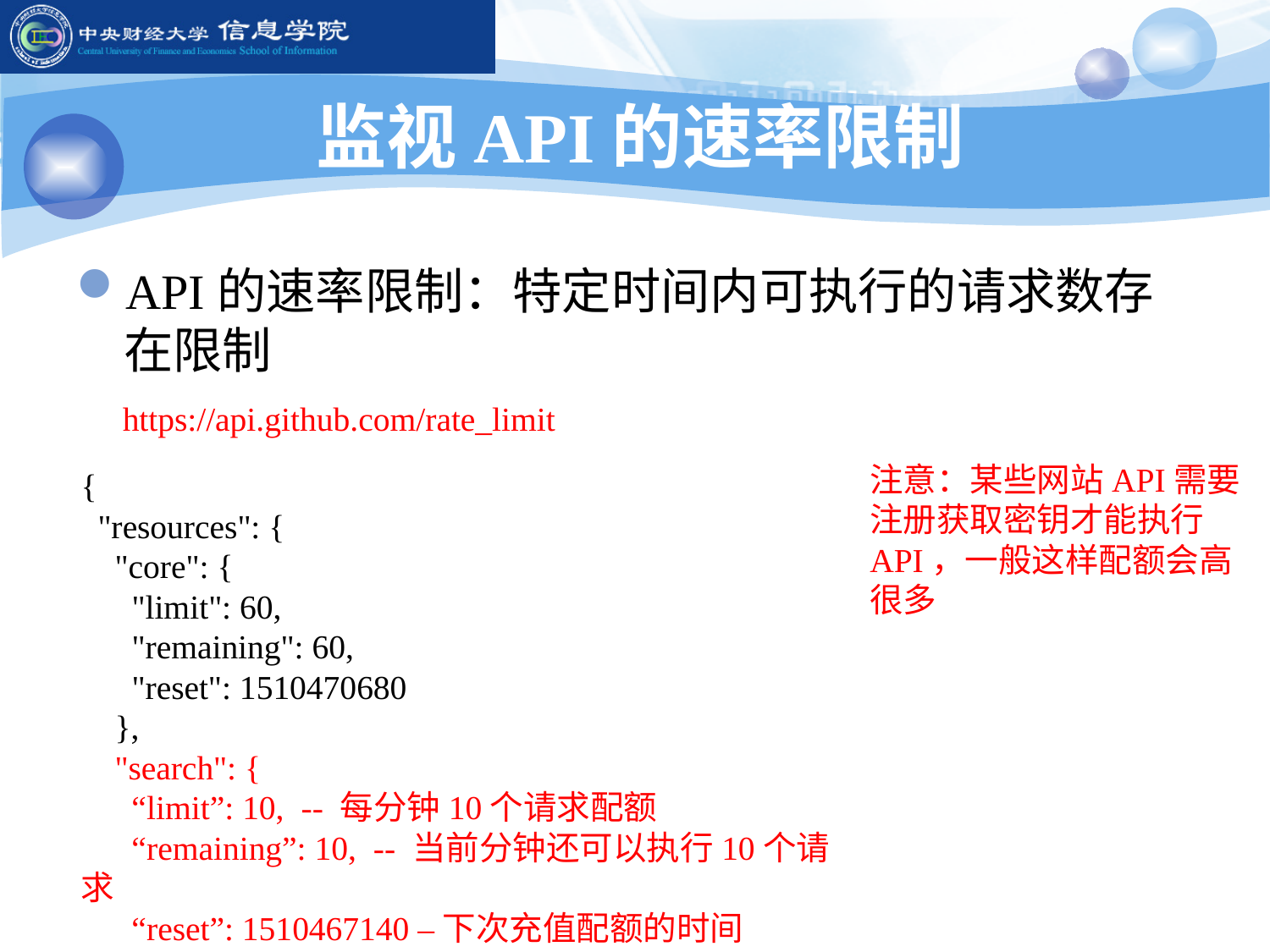

# 监视API的速率限制
API的速率限制：特定时间内可执行的请求数存在限制
https://api.github.com/rate_limit
注意：某些网站API需要注册获取密钥才能执行API，一般这样配额会高很多
{
  "resources": {
    "core": {
      "limit": 60,
      "remaining": 60,
      "reset": 1510470680
    },
    "search": {
      “limit”: 10,  -- 每分钟10个请求配额
      “remaining”: 10,  -- 当前分钟还可以执行10个请求
      “reset”: 1510467140 –下次充值配额的时间
    },